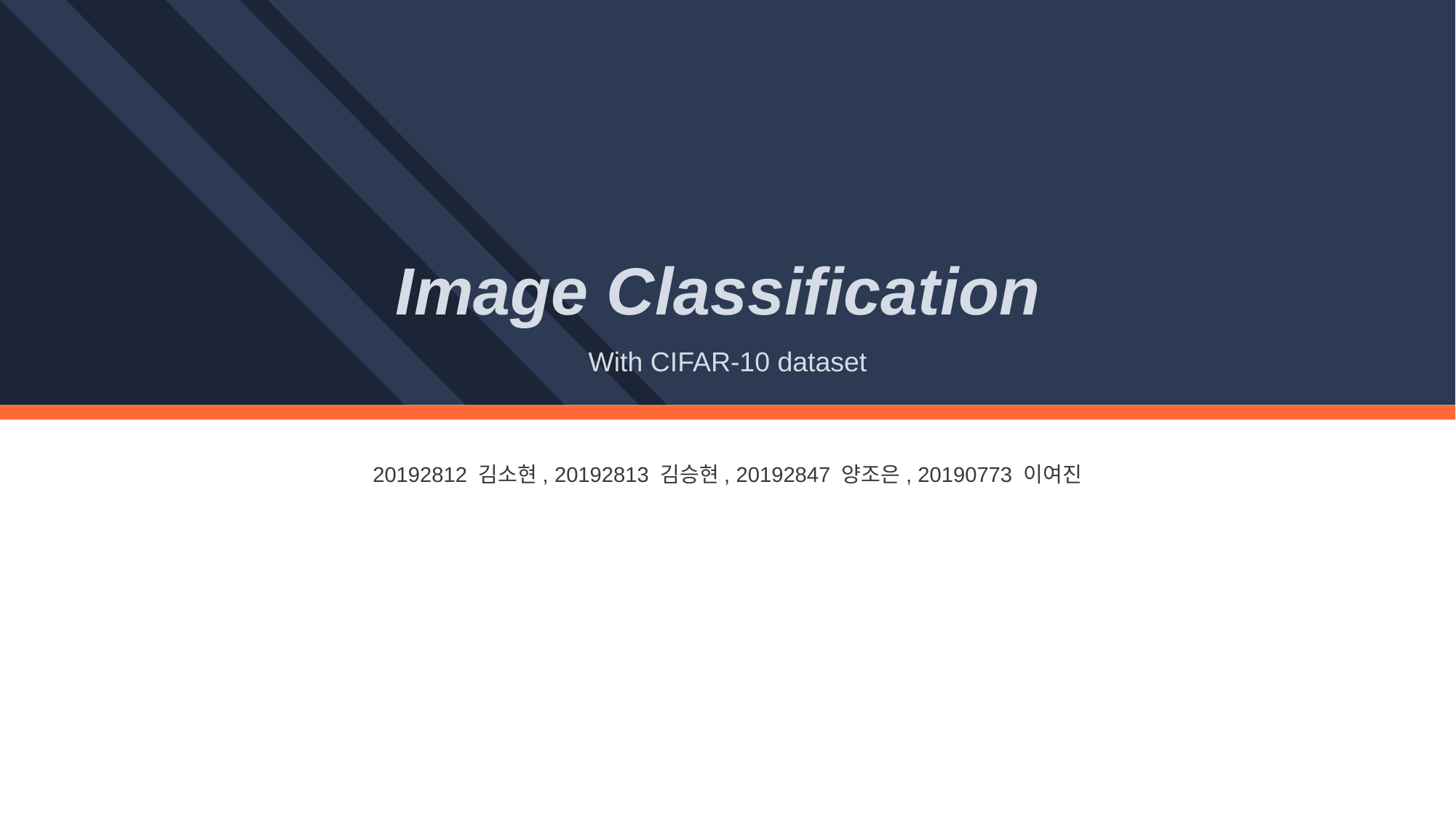

Image Classification
With CIFAR-10 dataset

20192812 김소현, 20192813 김승현, 20192847 양조은, 20190773 이여진